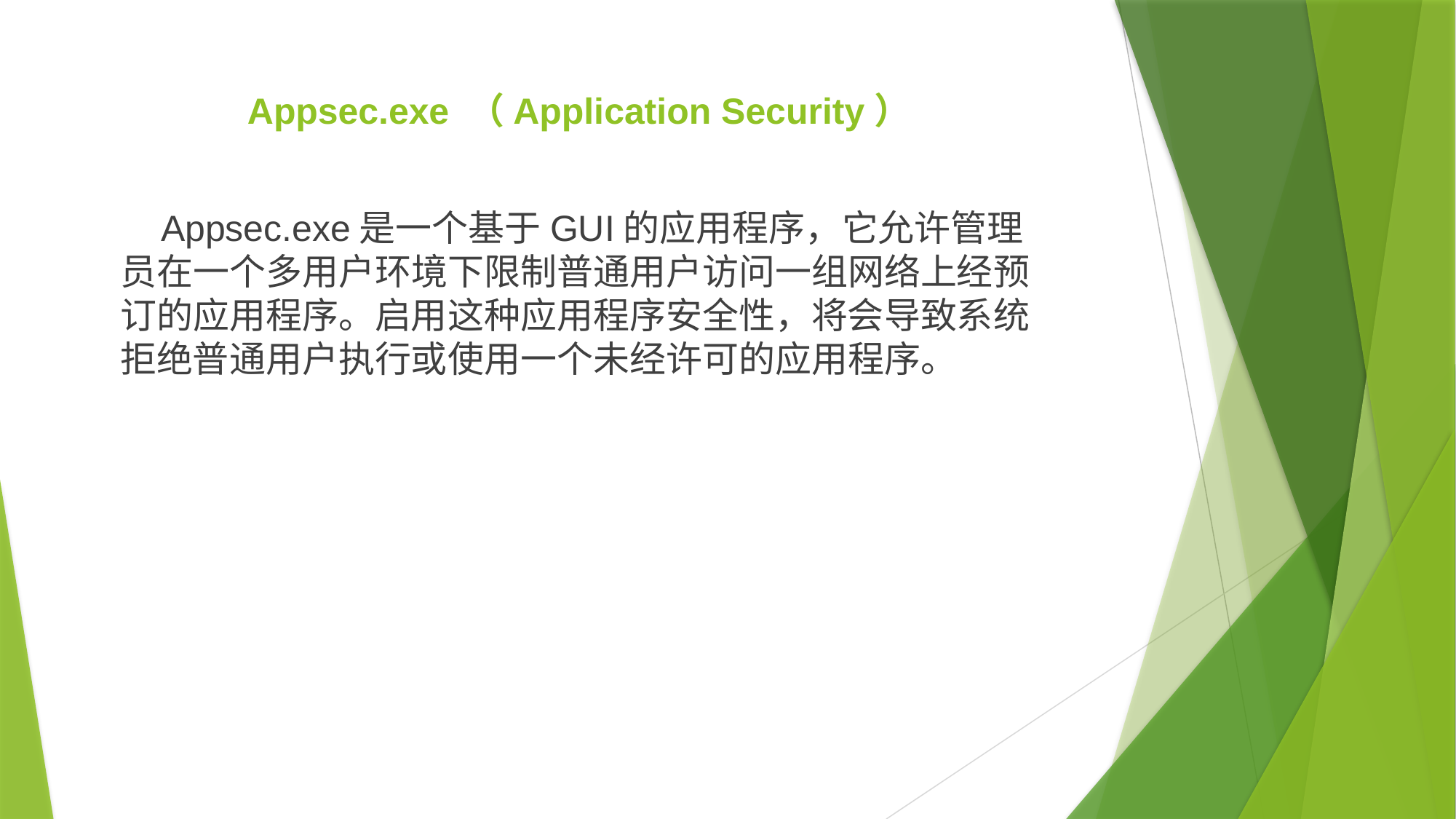

# Appsec.exe （Application Security）
    Appsec.exe是一个基于GUI的应用程序，它允许管理员在一个多用户环境下限制普通用户访问一组网络上经预订的应用程序。启用这种应用程序安全性，将会导致系统拒绝普通用户执行或使用一个未经许可的应用程序。